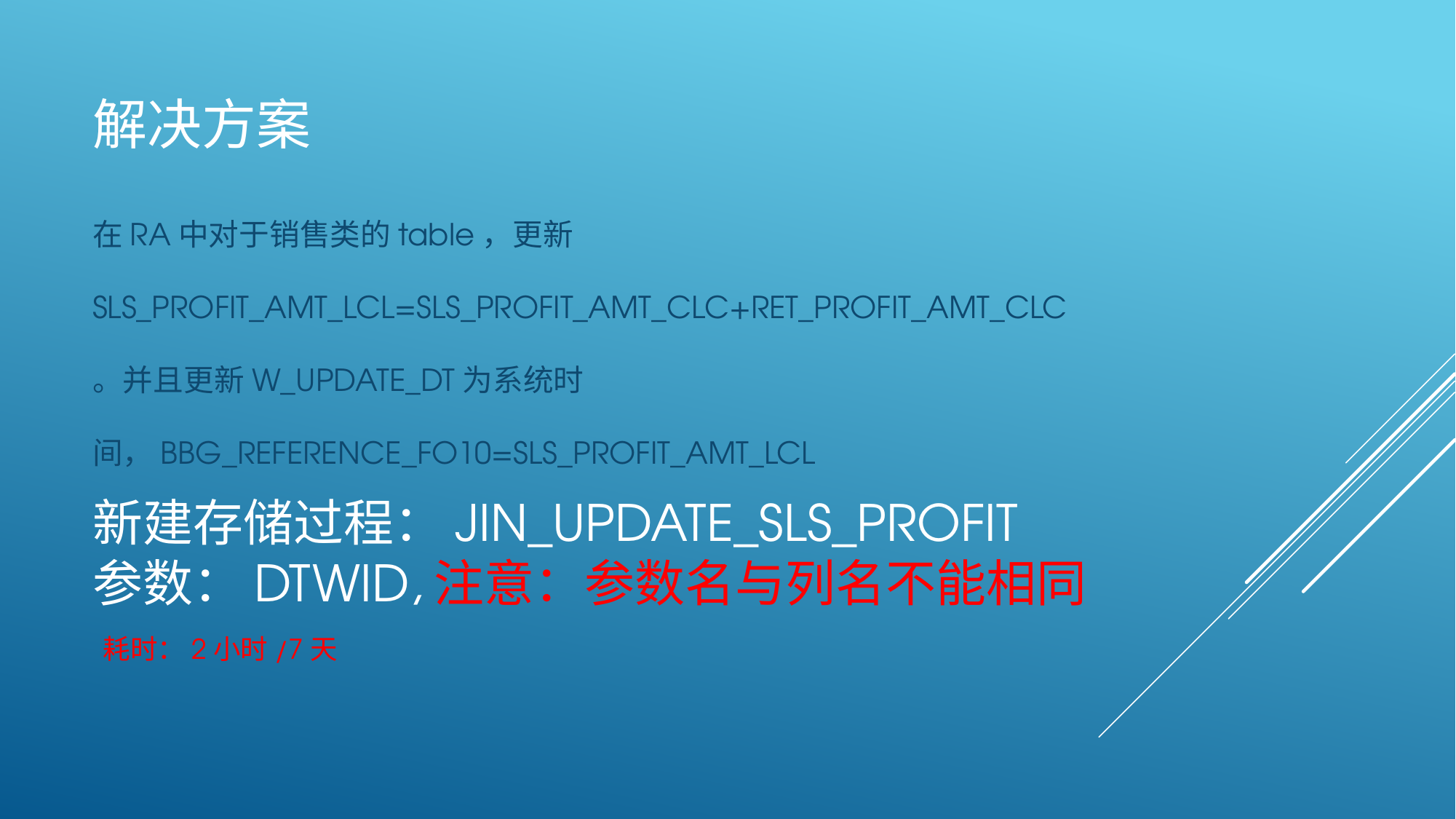

# 解决方案
在RA中对于销售类的table，更新SLS_PROFIT_AMT_LCL=SLS_PROFIT_AMT_CLC+RET_PROFIT_AMT_CLC。并且更新W_UPDATE_DT为系统时间，BBG_REFERENCE_FO10=SLS_PROFIT_AMT_LCL
新建存储过程：JIN_UPDATE_SLS_PROFIT
参数：DTWID,注意：参数名与列名不能相同
耗时：2小时/7天